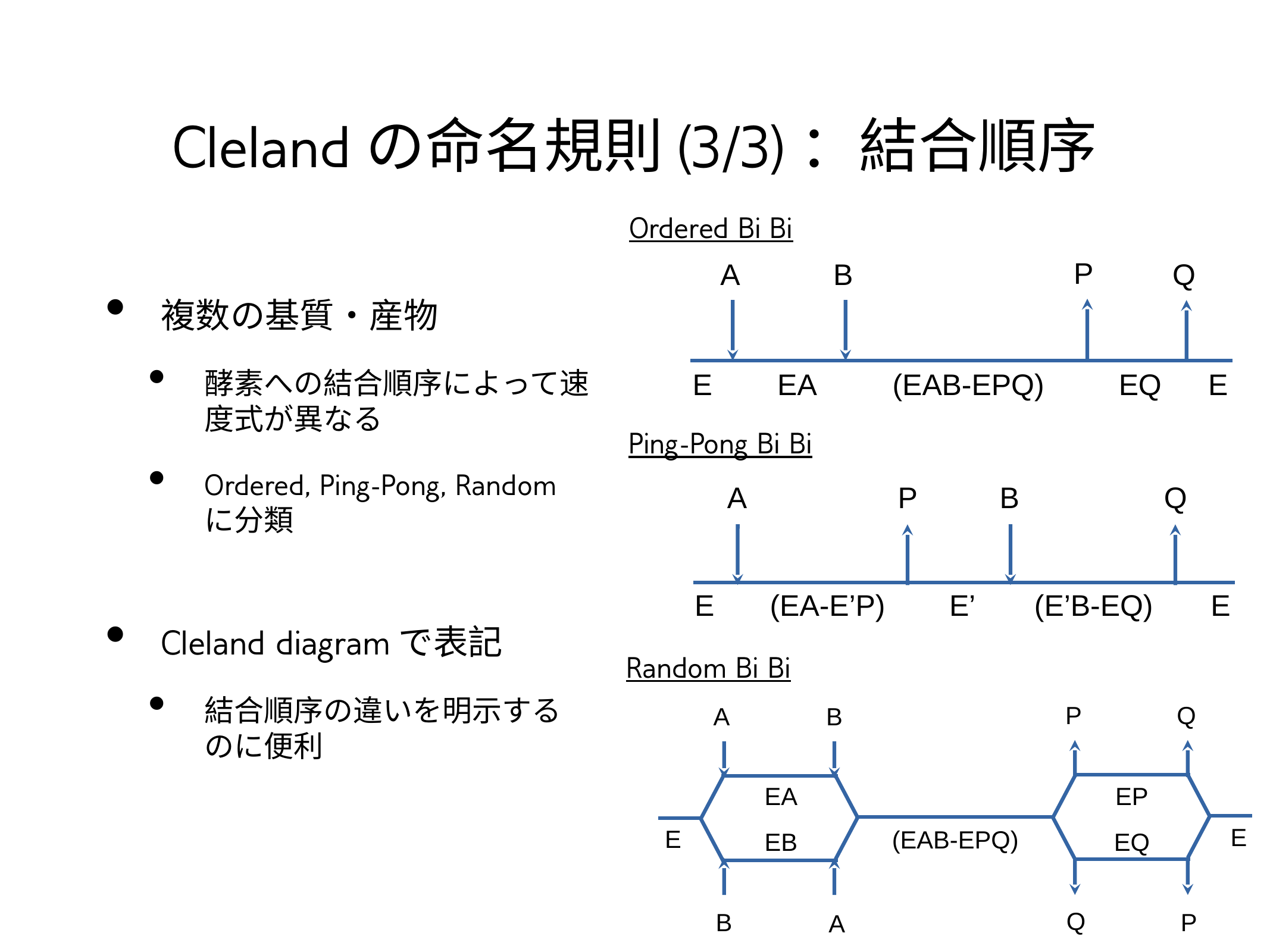

# Clelandの命名規則(3/3)：結合順序
Ordered Bi Bi
P
A
B
Q
複数の基質・産物
酵素への結合順序によって速度式が異なる
Ordered, Ping-Pong, Random に分類

Cleland diagramで表記
結合順序の違いを明示するのに便利

E
EA
(EAB-EPQ)
EQ
E
Ping-Pong Bi Bi
A
P
B
Q

E
(EA-E’P)
E’
(E’B-EQ)
E

Random Bi Bi
P
Q
A
B

EA
EP

E

E
(EAB-EPQ)
EB
EQ

Q
B
P
A